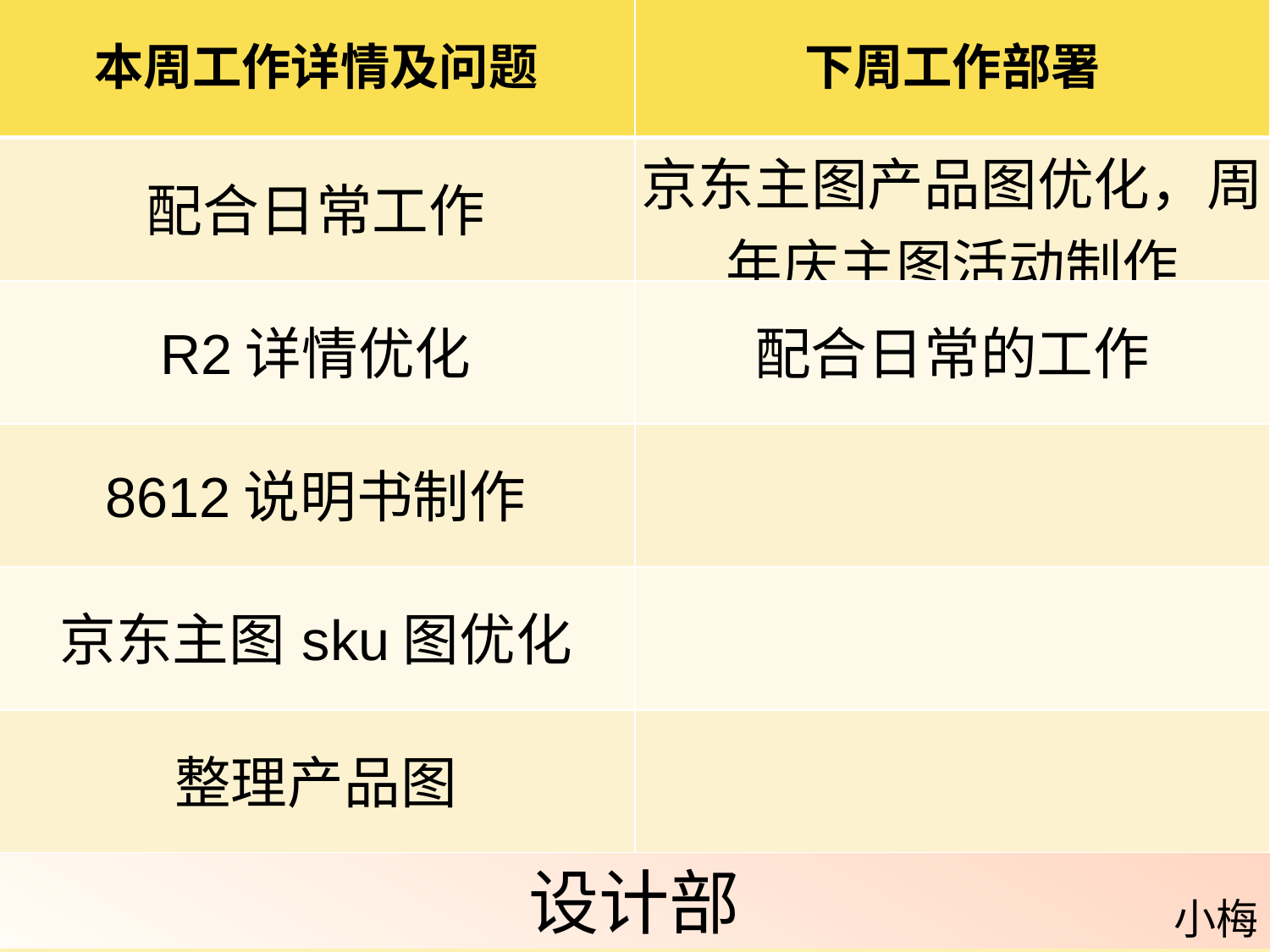

| 本周工作详情及问题 | 下周工作部署 |
| --- | --- |
| 配合日常工作 | 京东主图产品图优化，周年庆主图活动制作 |
| R2详情优化 | 配合日常的工作 |
| 8612说明书制作 |  |
| 京东主图sku图优化 |  |
| 整理产品图 |  |
设计部
小梅